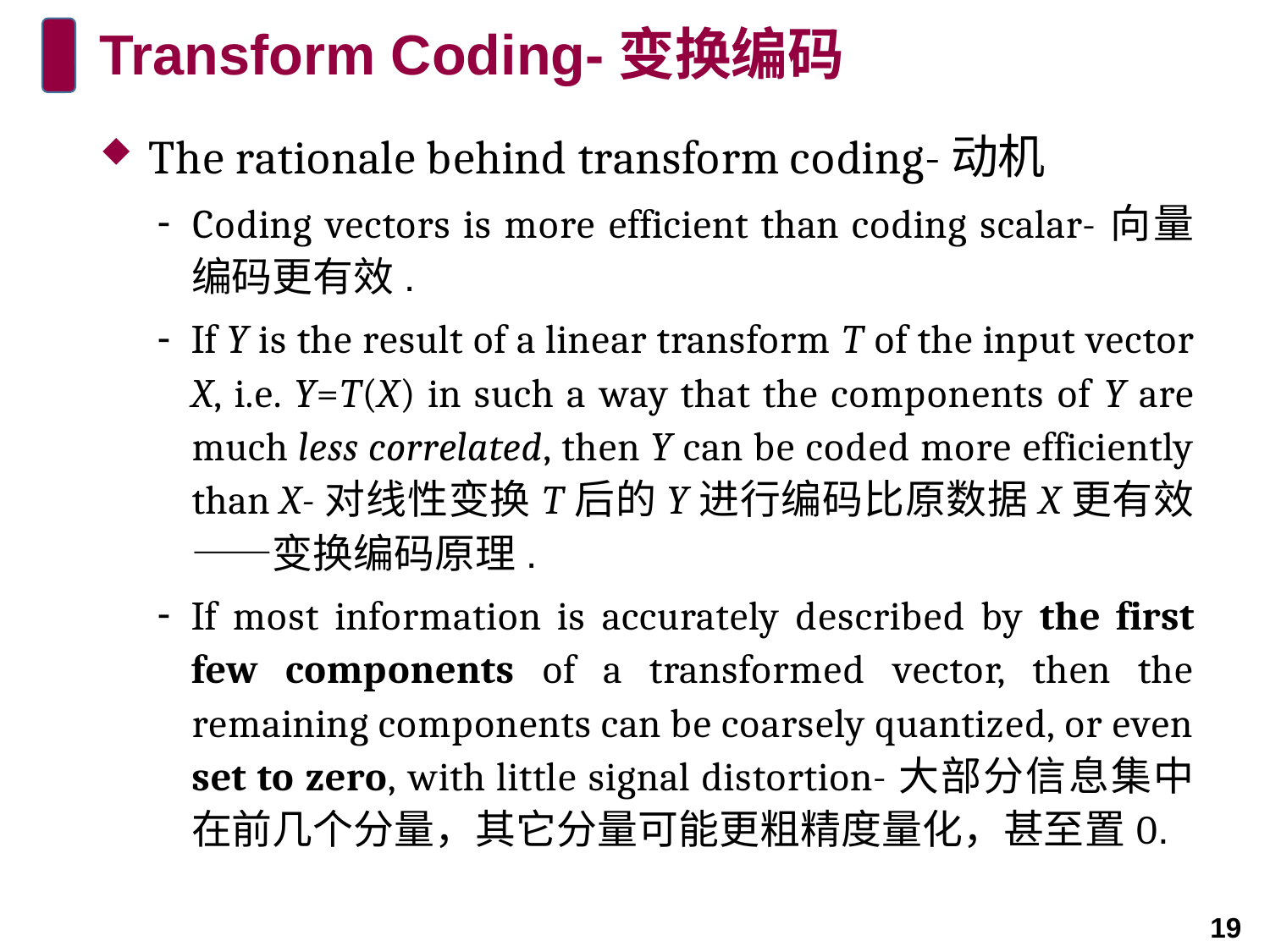

# Transform Coding-变换编码
The rationale behind transform coding-动机
Coding vectors is more efficient than coding scalar-向量编码更有效.
If Y is the result of a linear transform T of the input vector X, i.e. Y=T(X) in such a way that the components of Y are much less correlated, then Y can be coded more efficiently than X-对线性变换T后的Y进行编码比原数据X更有效——变换编码原理.
If most information is accurately described by the first few components of a transformed vector, then the remaining components can be coarsely quantized, or even set to zero, with little signal distortion-大部分信息集中在前几个分量，其它分量可能更粗精度量化，甚至置0.

19